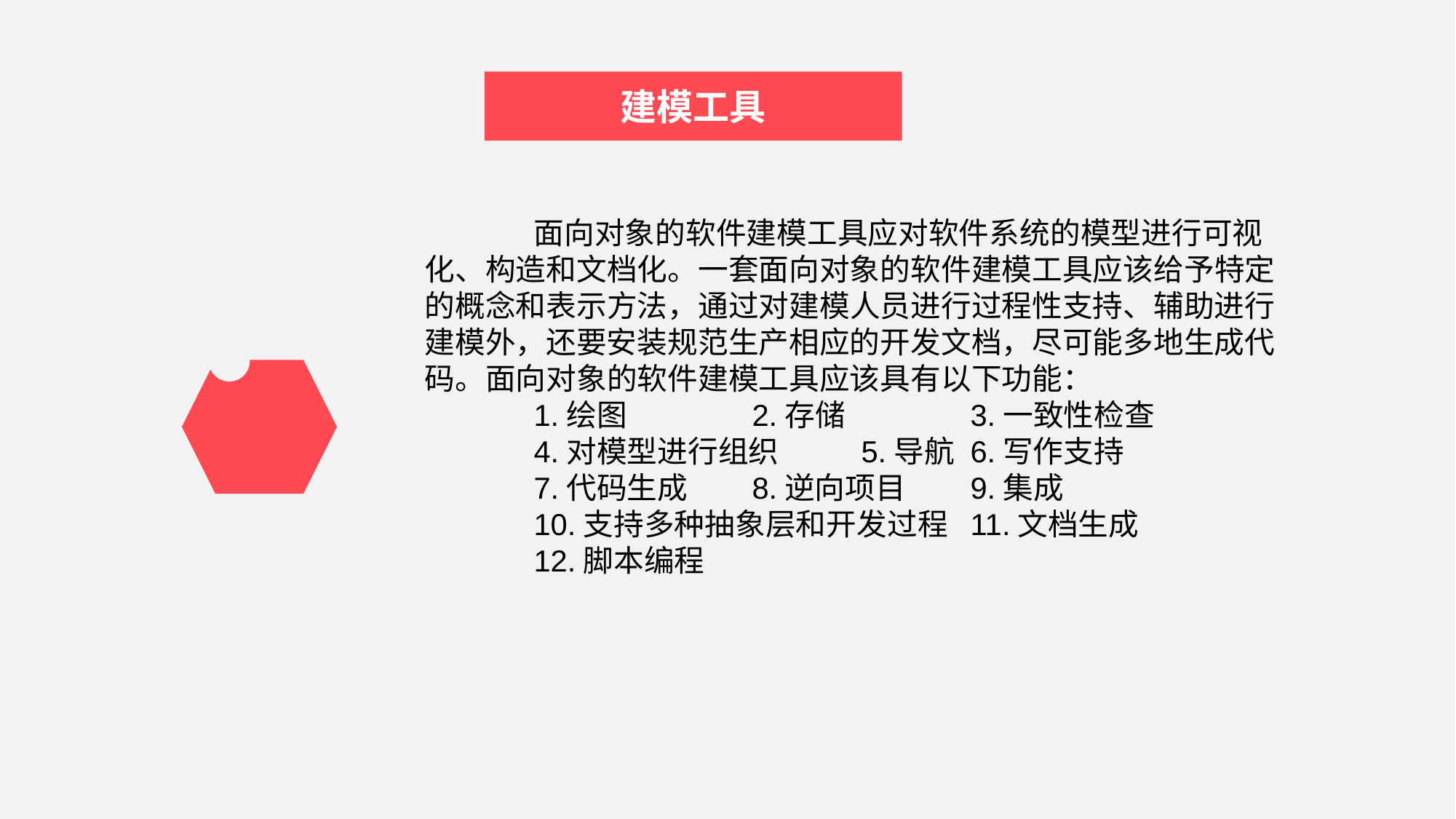

建模工具
	面向对象的软件建模工具应对软件系统的模型进行可视化、构造和文档化。一套面向对象的软件建模工具应该给予特定的概念和表示方法，通过对建模人员进行过程性支持、辅助进行建模外，还要安装规范生产相应的开发文档，尽可能多地生成代码。面向对象的软件建模工具应该具有以下功能：
	1.绘图		2.存储		3.一致性检查
	4.对模型进行组织	5.导航	6.写作支持
	7.代码生成	8.逆向项目	9.集成
	10.支持多种抽象层和开发过程	11.文档生成
	12.脚本编程